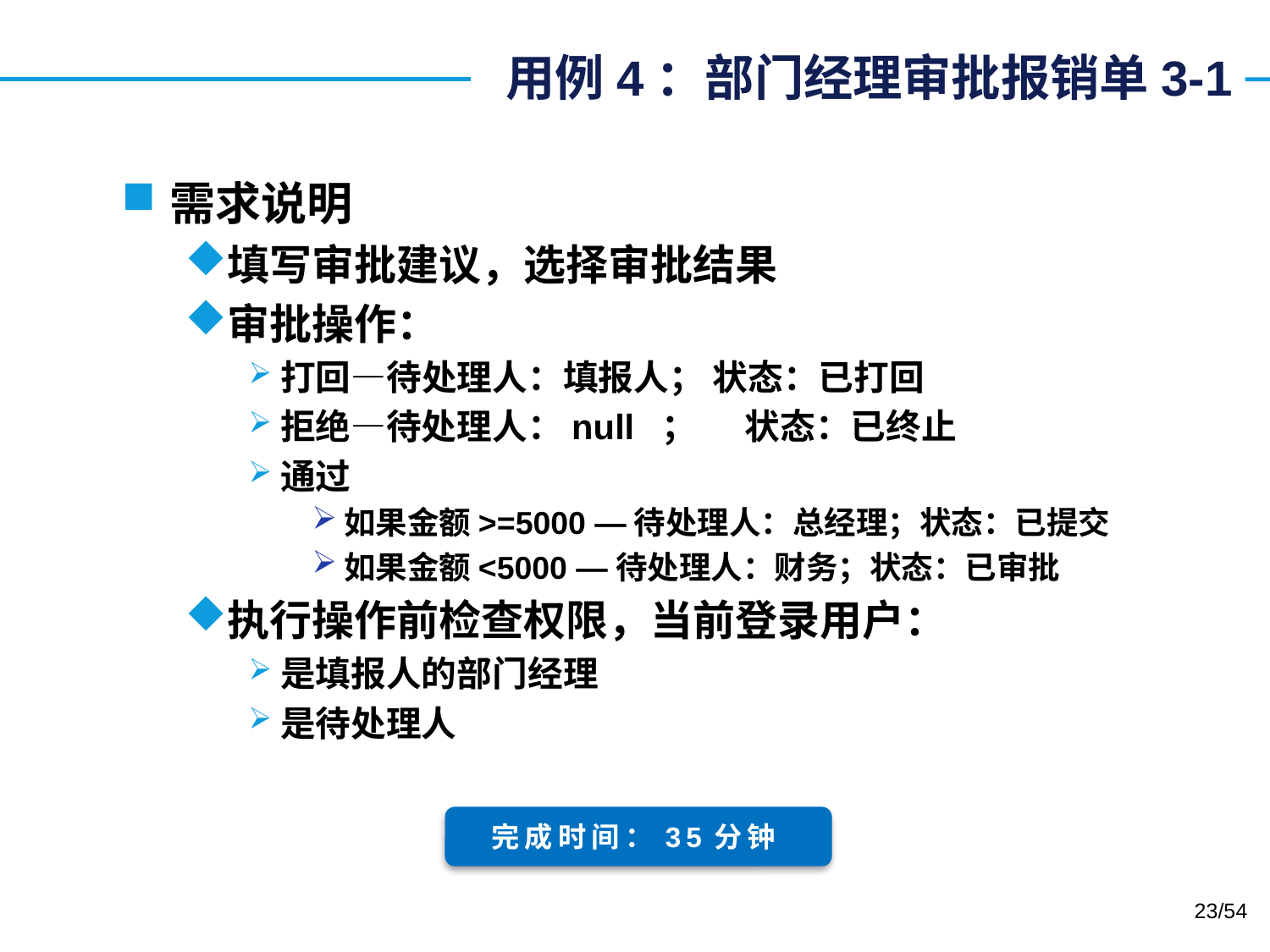

# 用例4：部门经理审批报销单3-1
需求说明
填写审批建议，选择审批结果
审批操作：
打回—待处理人：填报人； 状态：已打回
拒绝—待处理人：null	；      状态：已终止
通过
如果金额>=5000 —待处理人：总经理；状态：已提交
如果金额<5000 —待处理人：财务；状态：已审批
执行操作前检查权限，当前登录用户：
是填报人的部门经理
是待处理人

完成时间：35分钟
23/54